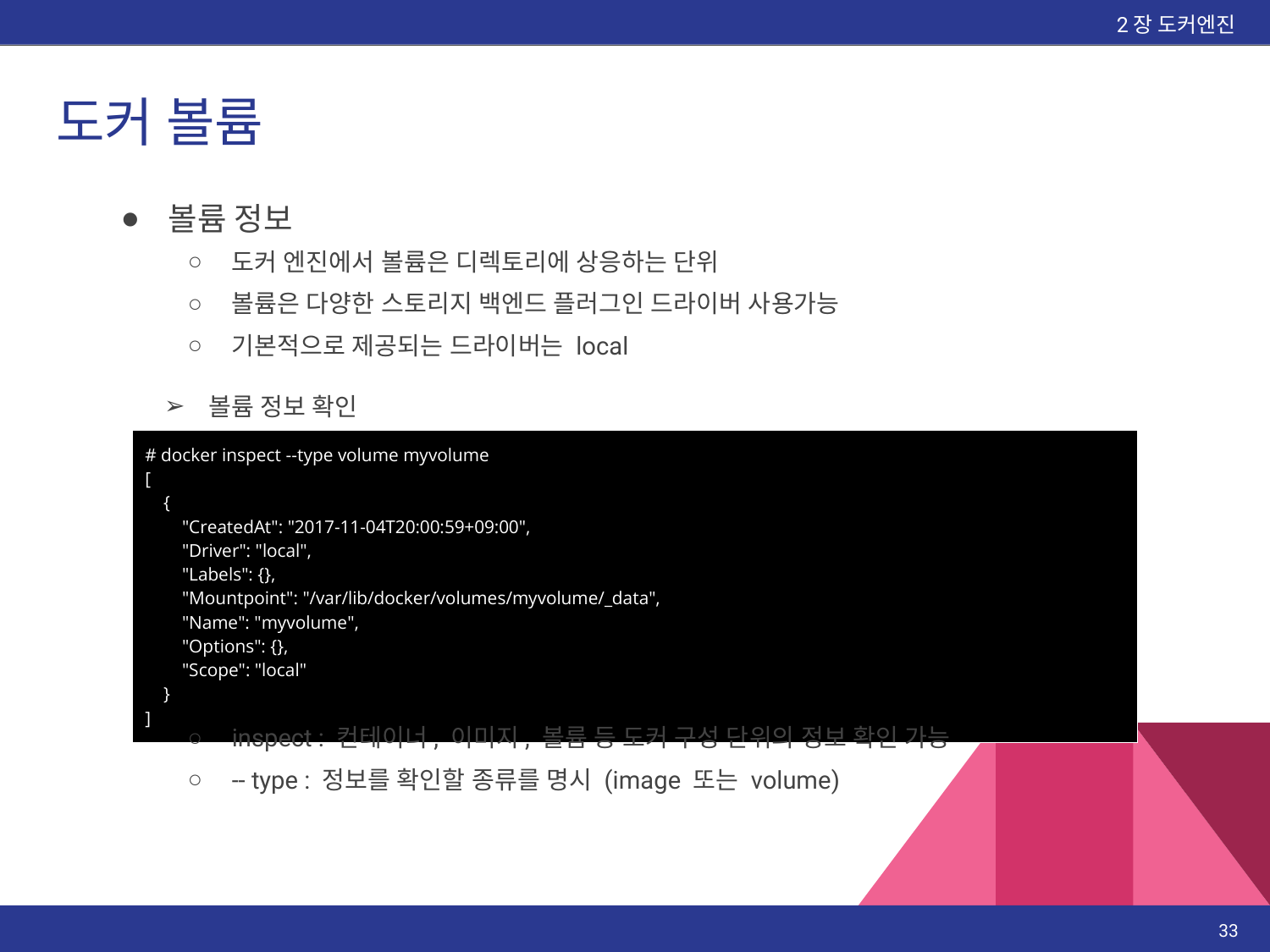

2장 도커엔진
# 도커 볼륨
볼륨 정보
도커 엔진에서 볼륨은 디렉토리에 상응하는 단위
볼륨은 다양한 스토리지 백엔드 플러그인 드라이버 사용가능
기본적으로 제공되는 드라이버는 local
볼륨 정보 확인

| # docker inspect --type volume myvolume [ { "CreatedAt": "2017-11-04T20:00:59+09:00", "Driver": "local", "Labels": {}, "Mountpoint": "/var/lib/docker/volumes/myvolume/\_data", "Name": "myvolume", "Options": {}, "Scope": "local" } ] |
| --- |
inspect : 컨테이너, 이미지, 볼륨 등 도커 구성 단위의 정보 확인 가능
-- type : 정보를 확인할 종류를 명시 (image 또는 volume)
33